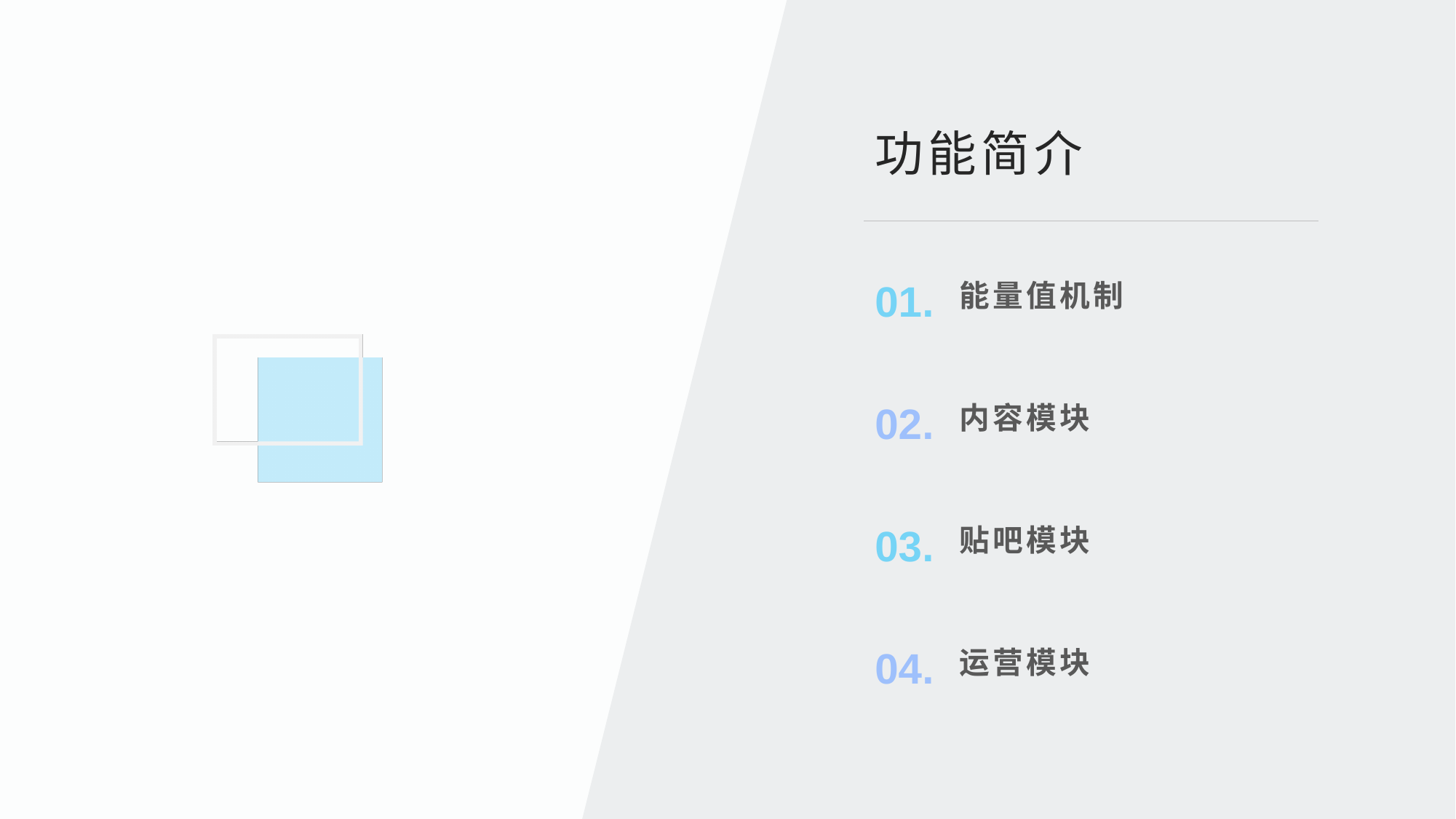

功能简介
能量值机制
01.
内容模块
02.
贴吧模块
03.
运营模块
04.